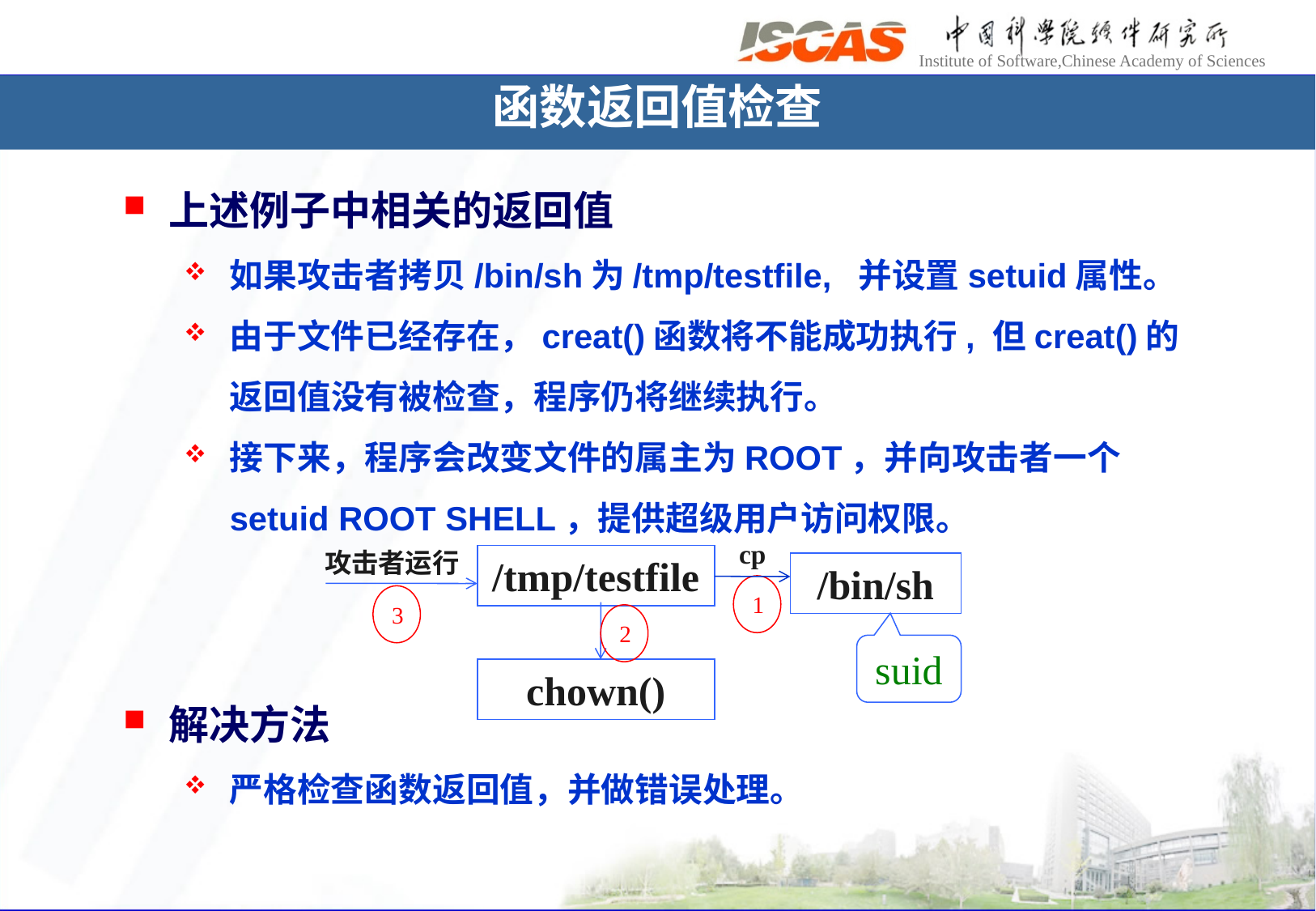

函数返回值检查
上述例子中相关的返回值
如果攻击者拷贝/bin/sh为/tmp/testfile,  并设置setuid属性。
由于文件已经存在，creat()函数将不能成功执行, 但creat()的返回值没有被检查，程序仍将继续执行。
接下来，程序会改变文件的属主为ROOT，并向攻击者一个setuid ROOT SHELL，提供超级用户访问权限。

解决方法
严格检查函数返回值，并做错误处理。
cp
攻击者运行
/tmp/testfile
/bin/sh
1
3
2
suid
chown()